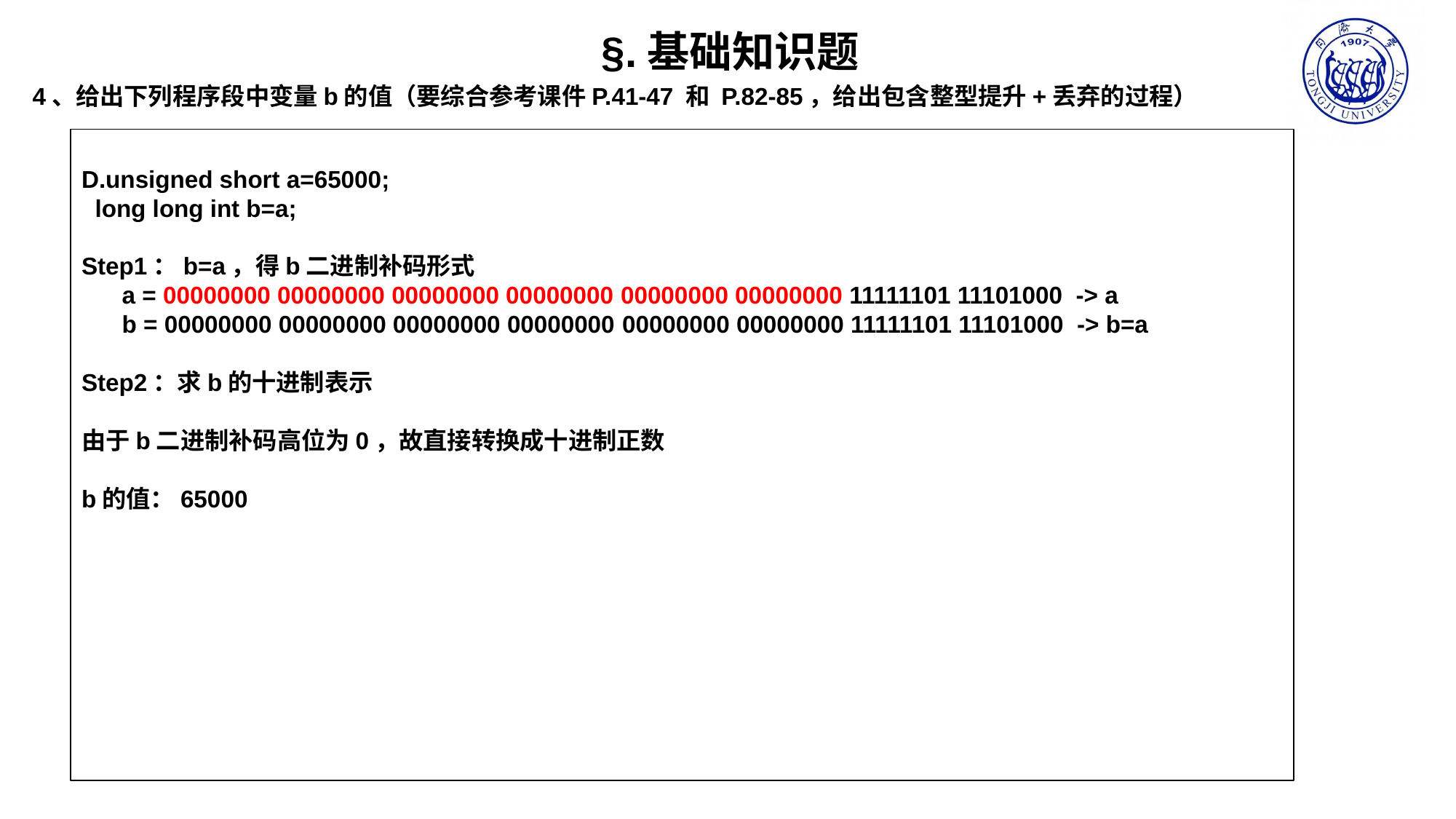

§.基础知识题
4、给出下列程序段中变量b的值（要综合参考课件P.41-47 和 P.82-85，给出包含整型提升+丢弃的过程）

D.unsigned short a=65000;
  long long int b=a;

Step1：b=a，得b二进制补码形式
      a = 00000000 00000000 00000000 00000000 00000000 00000000 11111101 11101000  -> a
      b = 00000000 00000000 00000000 00000000 00000000 00000000 11111101 11101000  -> b=a

Step2：求b的十进制表示

由于b二进制补码高位为0，故直接转换成十进制正数

b的值：65000